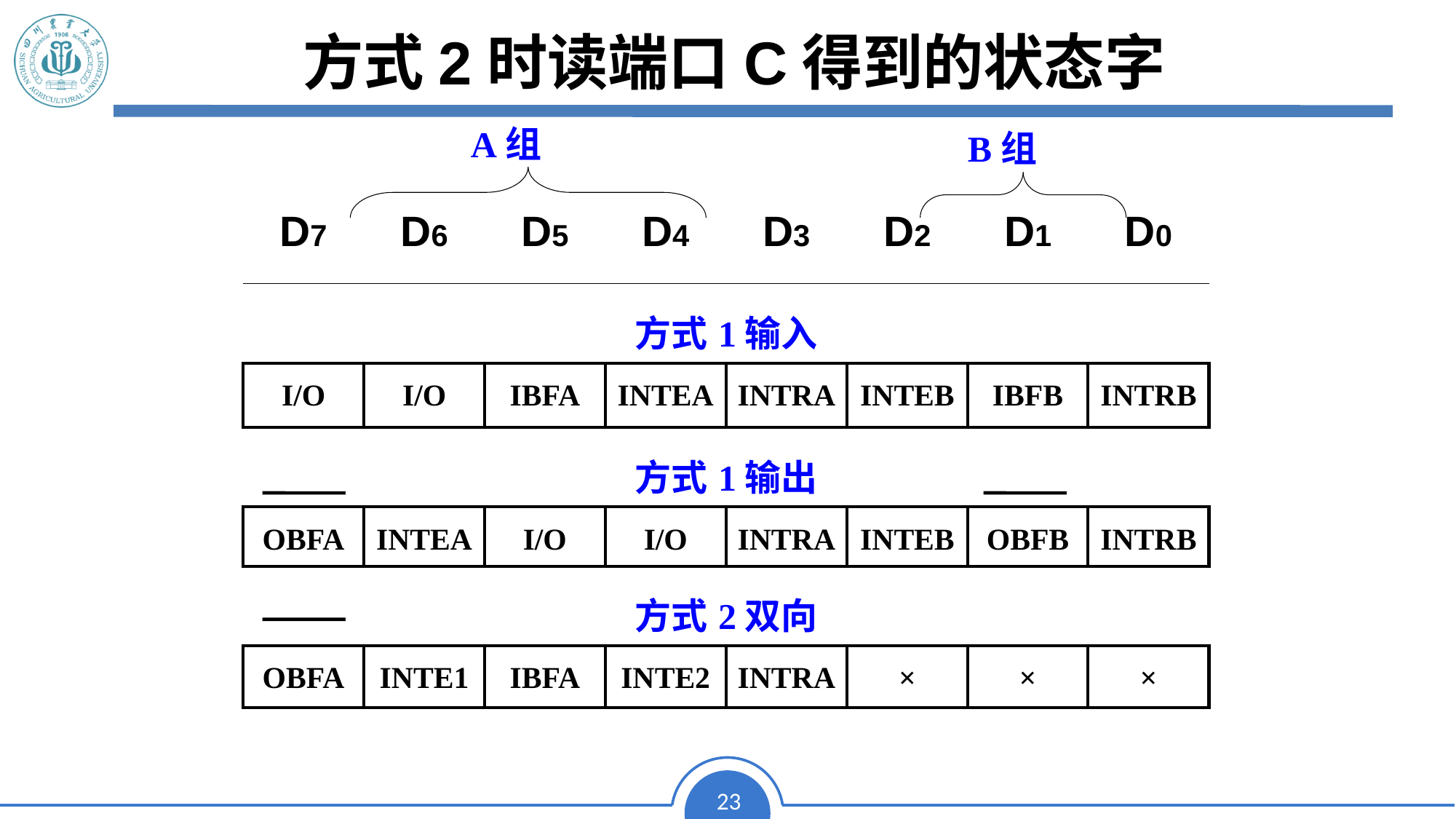

# 方式2时读端口C得到的状态字
A组

B组

| D7 | D6 | D5 | D4 | D3 | D2 | D1 | D0 |
| --- | --- | --- | --- | --- | --- | --- | --- |
| 方式1输入 |  |  |  |  |  |  |  |
| I/O | I/O | IBFA | INTEA | INTRA | INTEB | IBFB | INTRB |
| 方式1输出 |  |  |  |  |  |  |  |
| OBFA | INTEA | I/O | I/O | INTRA | INTEB | OBFB | INTRB |
| 方式2双向 |  |  |  |  |  |  |  |
| OBFA | INTE1 | IBFA | INTE2 | INTRA | × | × | × |